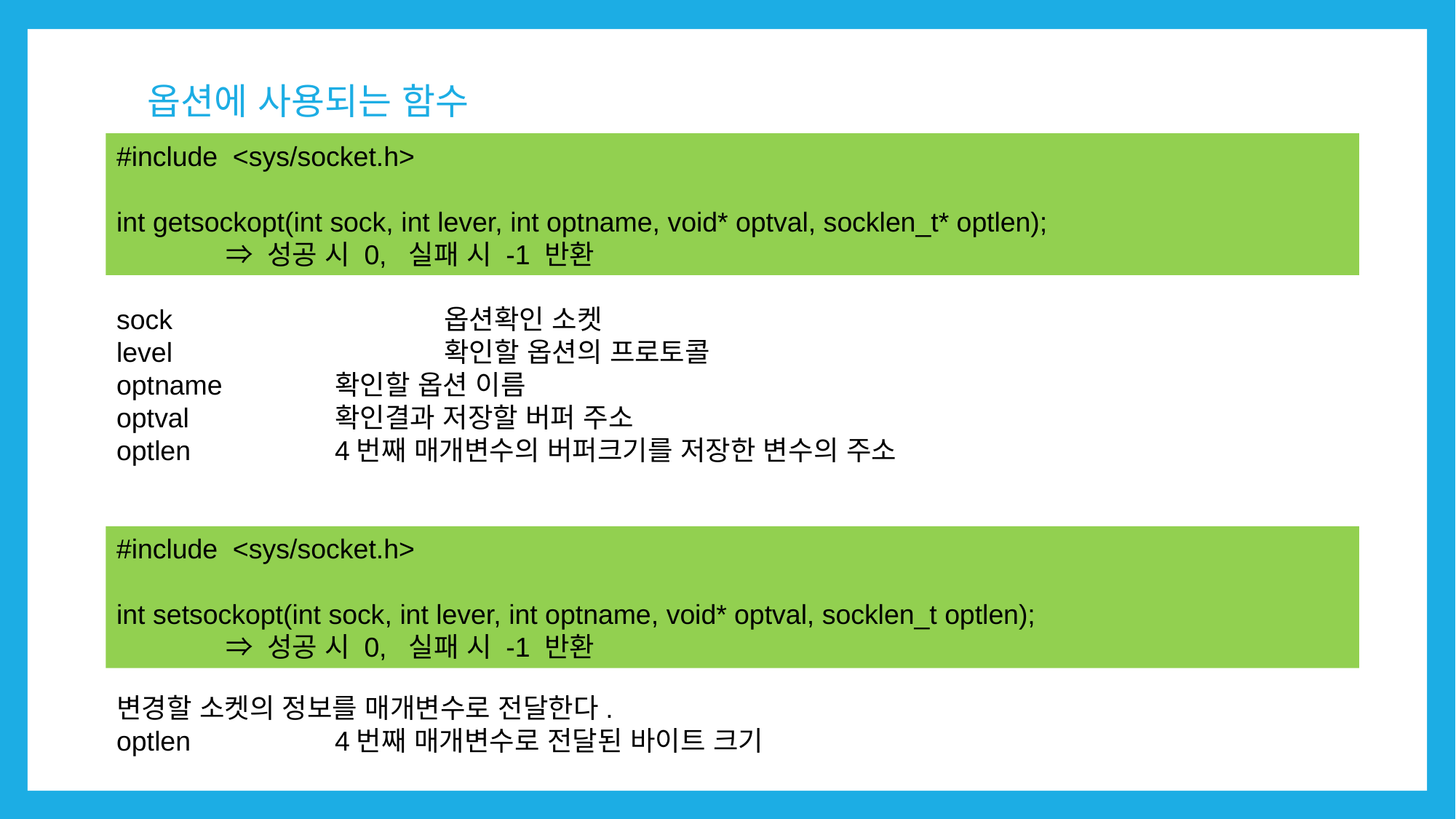

# 옵션에 사용되는 함수
#include  <sys/socket.h>

int getsockopt(int sock, int lever, int optname, void* optval, socklen_t* optlen);
	⇒ 성공 시 0,  실패 시 -1 반환
sock			옵션확인 소켓
level			확인할 옵션의 프로토콜
optname		확인할 옵션 이름
optval		확인결과 저장할 버퍼 주소
optlen		4번째 매개변수의 버퍼크기를 저장한 변수의 주소

#include  <sys/socket.h>

int setsockopt(int sock, int lever, int optname, void* optval, socklen_t optlen);
	⇒ 성공 시 0,  실패 시 -1 반환
변경할 소켓의 정보를 매개변수로 전달한다.
optlen 		4번째 매개변수로 전달된 바이트 크기